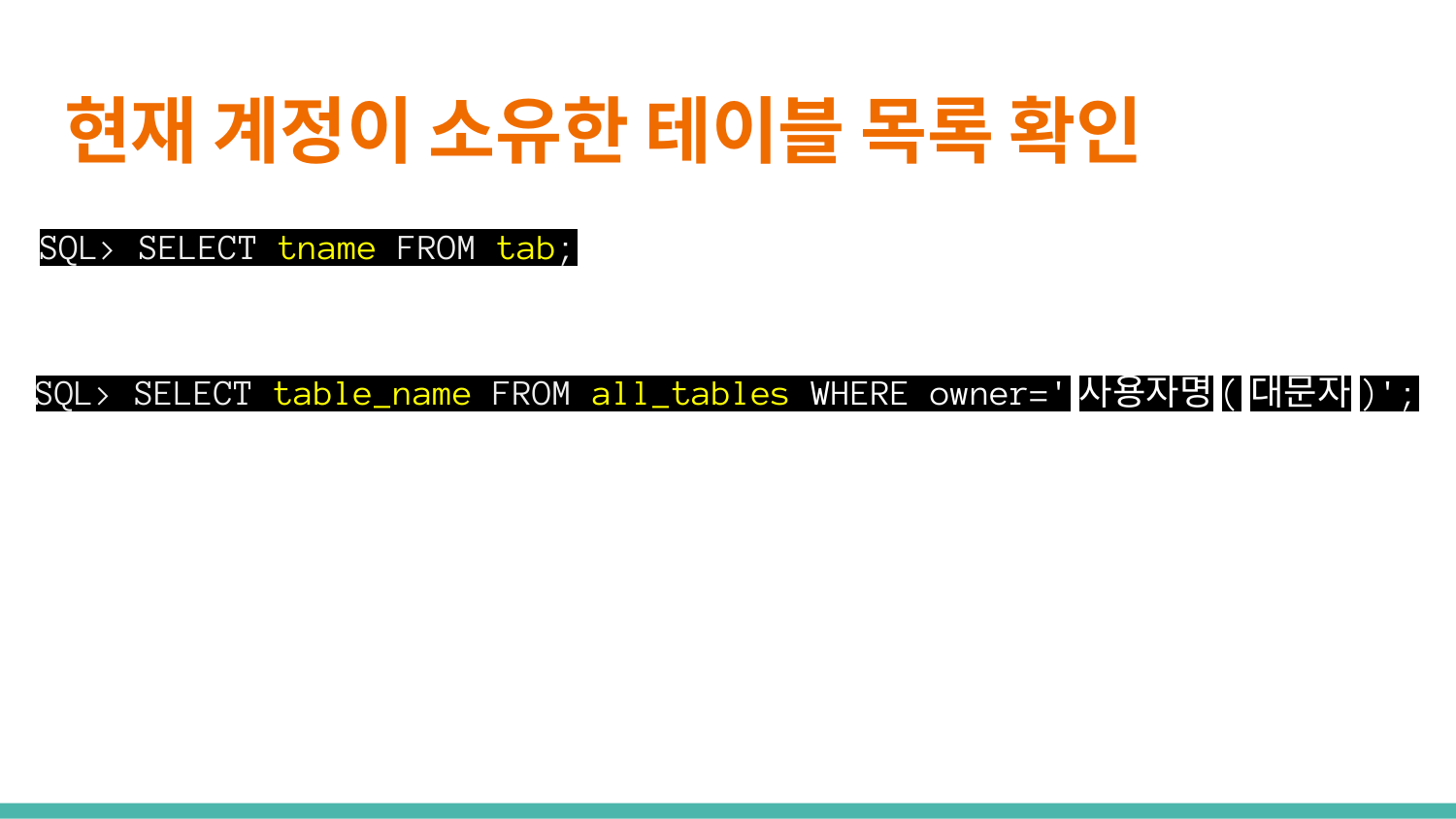

# 현재 계정이 소유한 테이블 목록 확인
SQL> SELECT tname FROM tab;
SQL> SELECT table_name FROM all_tables WHERE owner='사용자명(대문자)';